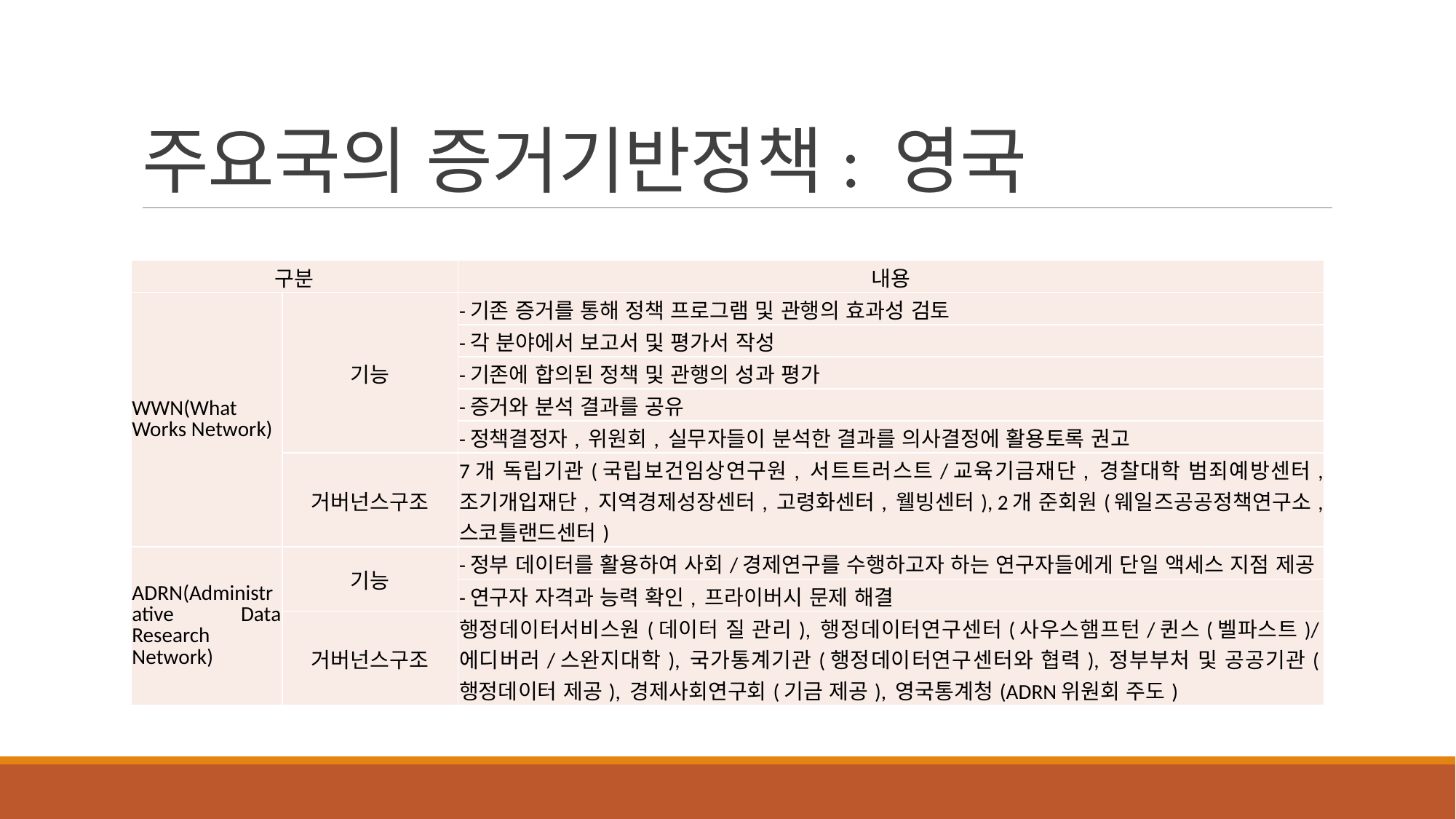

# 주요국의 증거기반정책: 영국
| 구분 |  | 내용 |
| --- | --- | --- |
| WWN(What Works Network) | 기능 | -기존 증거를 통해 정책 프로그램 및 관행의 효과성 검토 |
|  |  | -각 분야에서 보고서 및 평가서 작성 |
|  |  | -기존에 합의된 정책 및 관행의 성과 평가 |
|  |  | -증거와 분석 결과를 공유 |
|  |  | -정책결정자, 위원회, 실무자들이 분석한 결과를 의사결정에 활용토록 권고 |
|  | 거버넌스구조 | 7개 독립기관(국립보건임상연구원, 서트트러스트/교육기금재단, 경찰대학 범죄예방센터, 조기개입재단, 지역경제성장센터, 고령화센터, 웰빙센터), 2개 준회원(웨일즈공공정책연구소, 스코틀랜드센터) |
| ADRN(Administrative Data Research Network) | 기능 | -정부 데이터를 활용하여 사회/경제연구를 수행하고자 하는 연구자들에게 단일 액세스 지점 제공 |
|  |  | -연구자 자격과 능력 확인, 프라이버시 문제 해결 |
|  | 거버넌스구조 | 행정데이터서비스원(데이터 질 관리), 행정데이터연구센터(사우스햄프턴/퀸스(벨파스트)/에디버러/스완지대학), 국가통계기관(행정데이터연구센터와 협력), 정부부처 및 공공기관(행정데이터 제공), 경제사회연구회(기금 제공), 영국통계청(ADRN위원회 주도) |